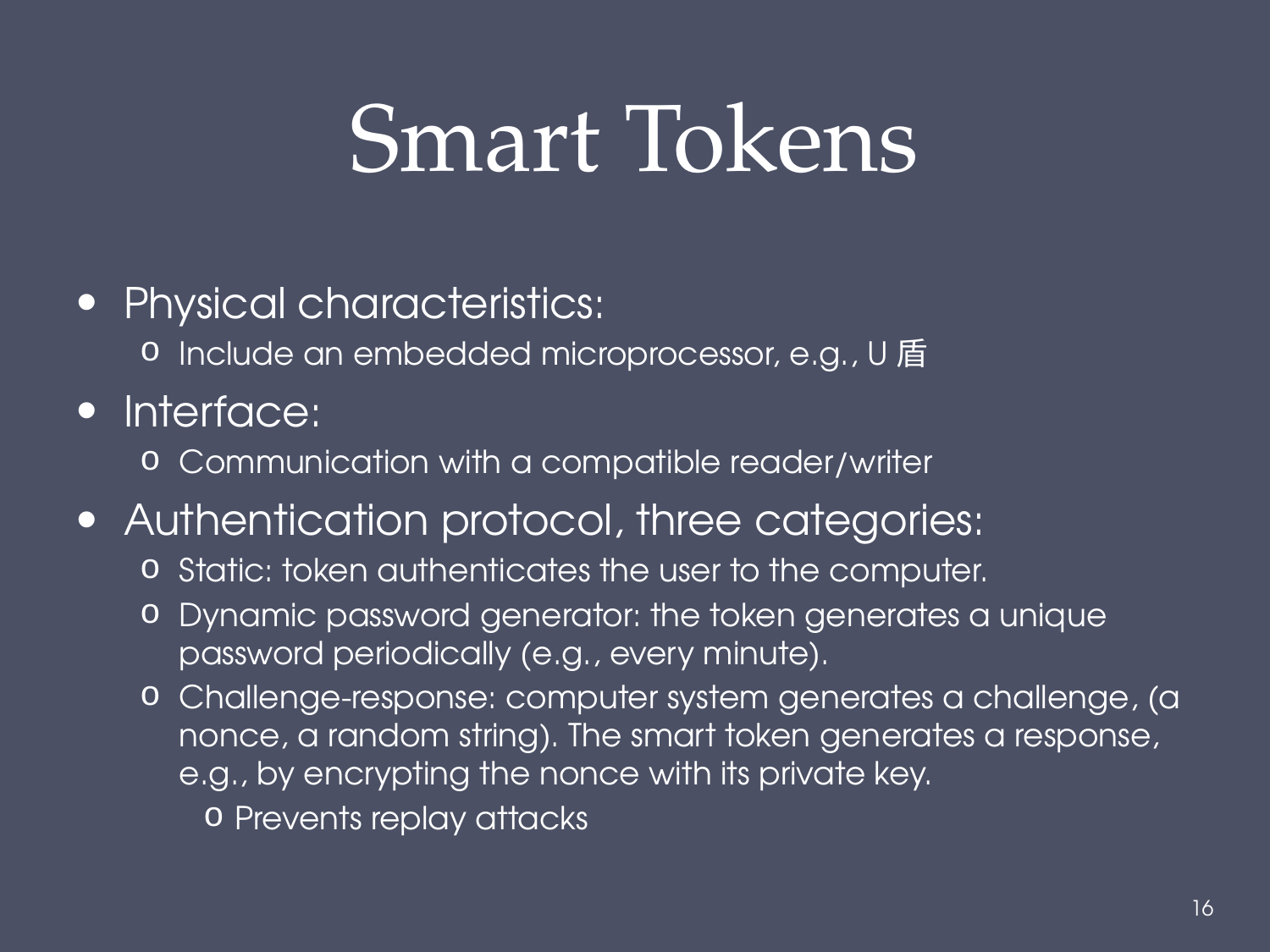

# Smart Tokens
Physical characteristics:
Include an embedded microprocessor, e.g., U盾
Interface:
Communication with a compatible reader/writer
Authentication protocol, three categories:
Static: token authenticates the user to the computer.
Dynamic password generator: the token generates a unique password periodically (e.g., every minute).
Challenge-response: computer system generates a challenge, (a nonce, a random string). The smart token generates a response, e.g., by encrypting the nonce with its private key.
Prevents replay attacks

16